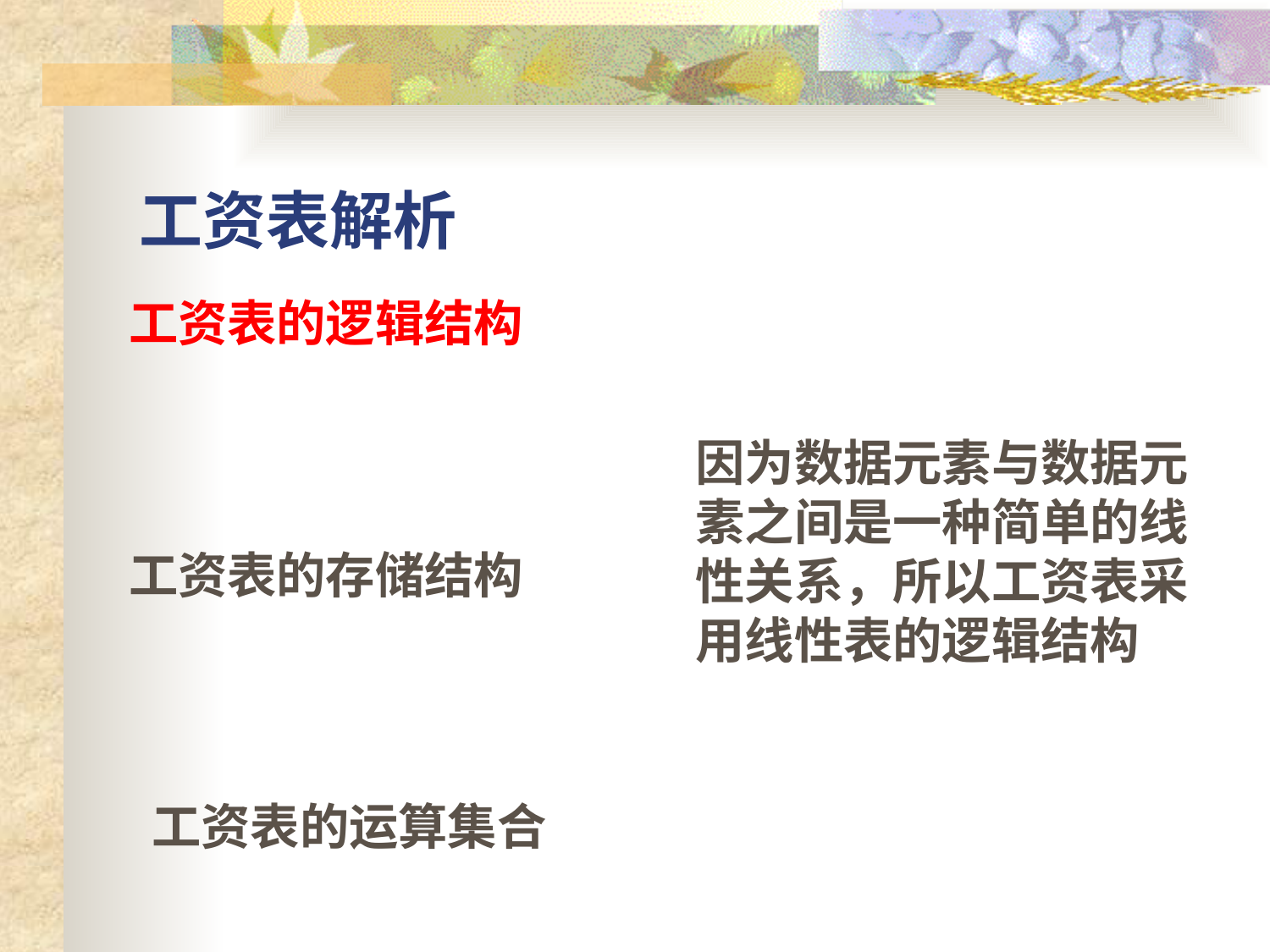

工资表解析
工资表的逻辑结构

工资表的存储结构

 工资表的运算集合
因为数据元素与数据元素之间是一种简单的线性关系，所以工资表采用线性表的逻辑结构